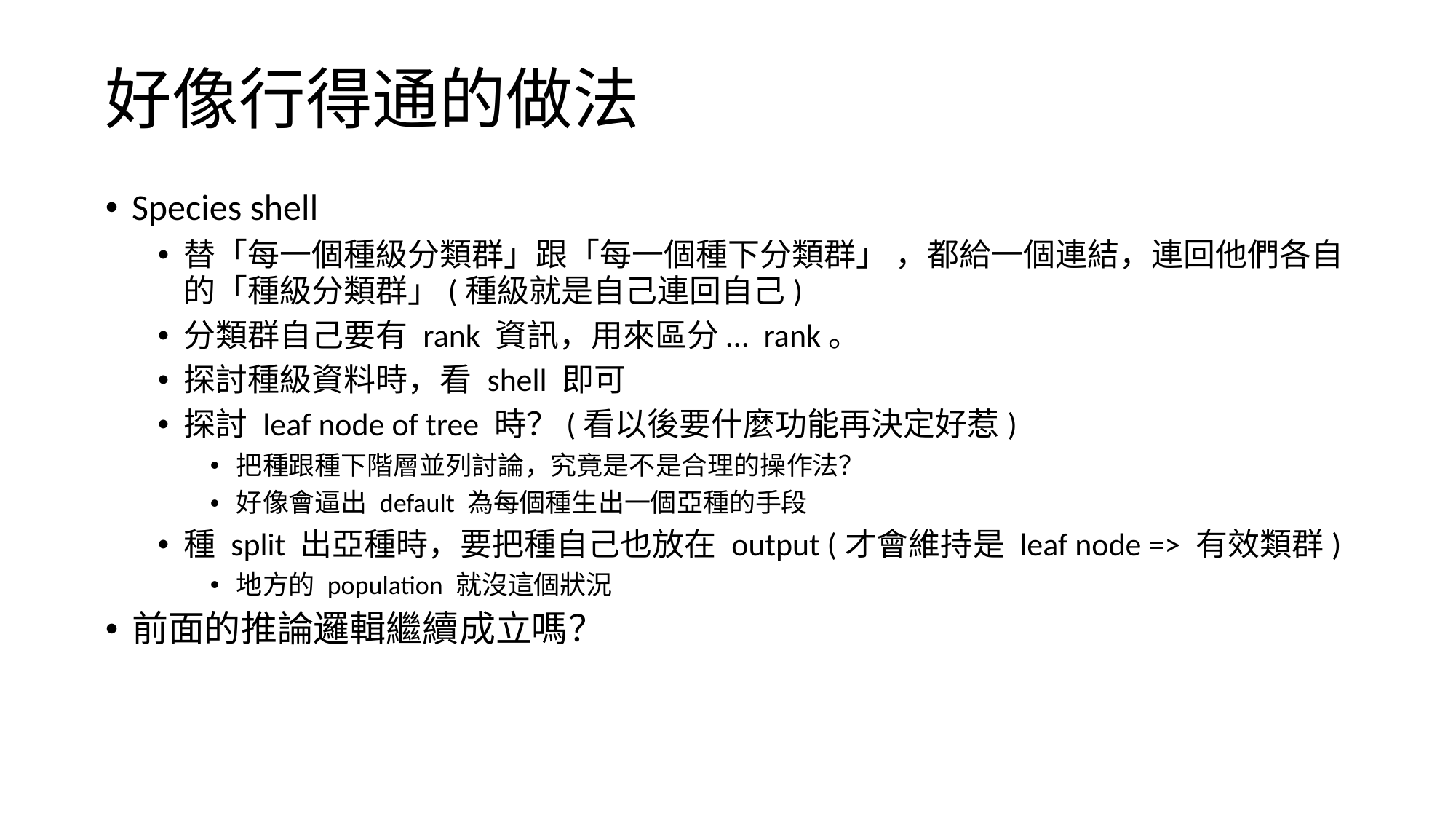

# 好像行得通的做法
Species shell
替「每一個種級分類群」跟「每一個種下分類群」 ，都給一個連結，連回他們各自的「種級分類群」(種級就是自己連回自己)
分類群自己要有 rank 資訊，用來區分 … rank。
探討種級資料時，看 shell 即可
探討 leaf node of tree 時？(看以後要什麼功能再決定好惹)
把種跟種下階層並列討論，究竟是不是合理的操作法？
好像會逼出 default 為每個種生出一個亞種的手段
種 split 出亞種時，要把種自己也放在 output (才會維持是 leaf node => 有效類群)
地方的 population 就沒這個狀況
前面的推論邏輯繼續成立嗎？
23